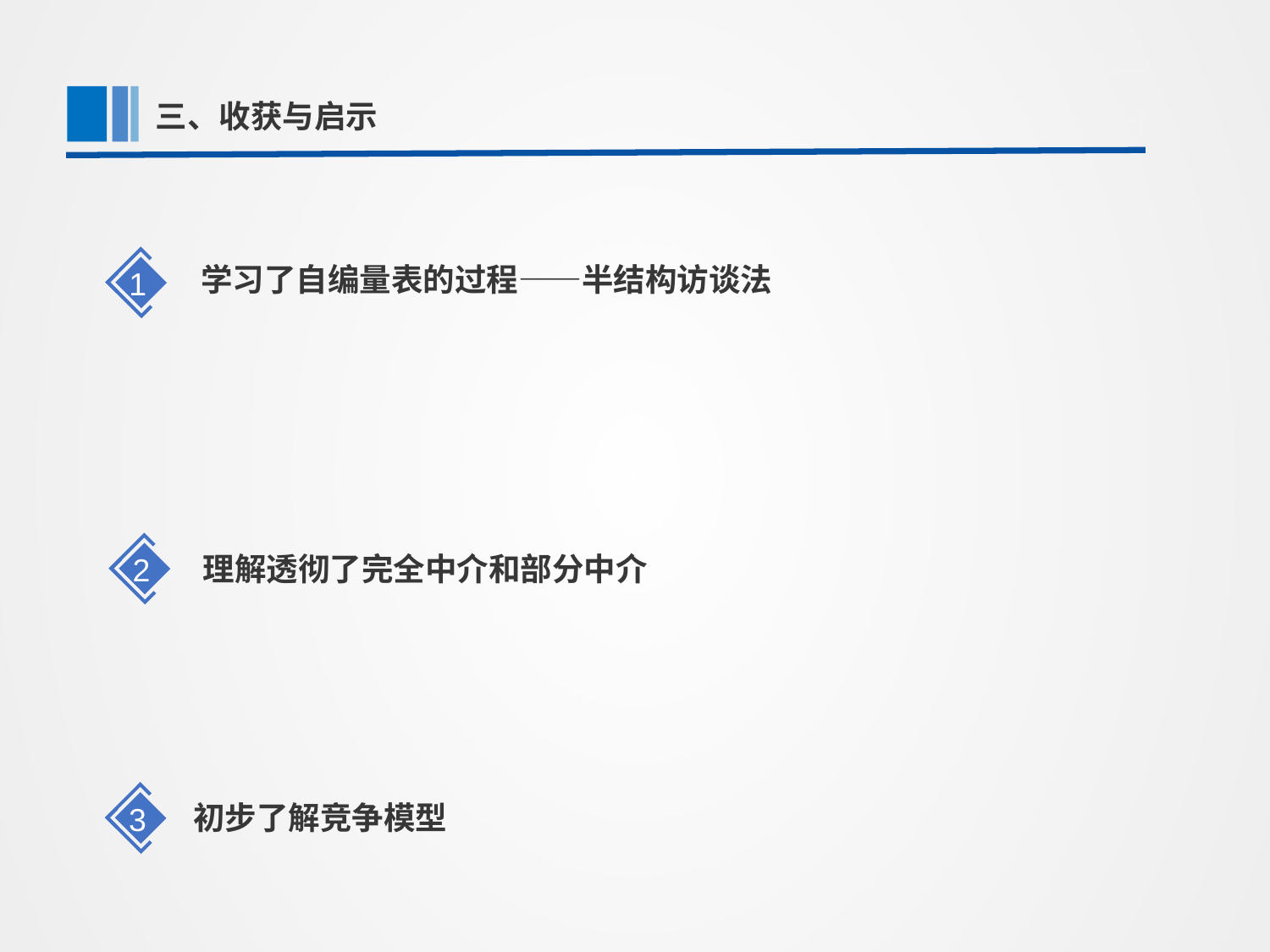

第一部分

三、收获与启示
学习了自编量表的过程——半结构访谈法

1
理解透彻了完全中介和部分中介

2
初步了解竞争模型

3